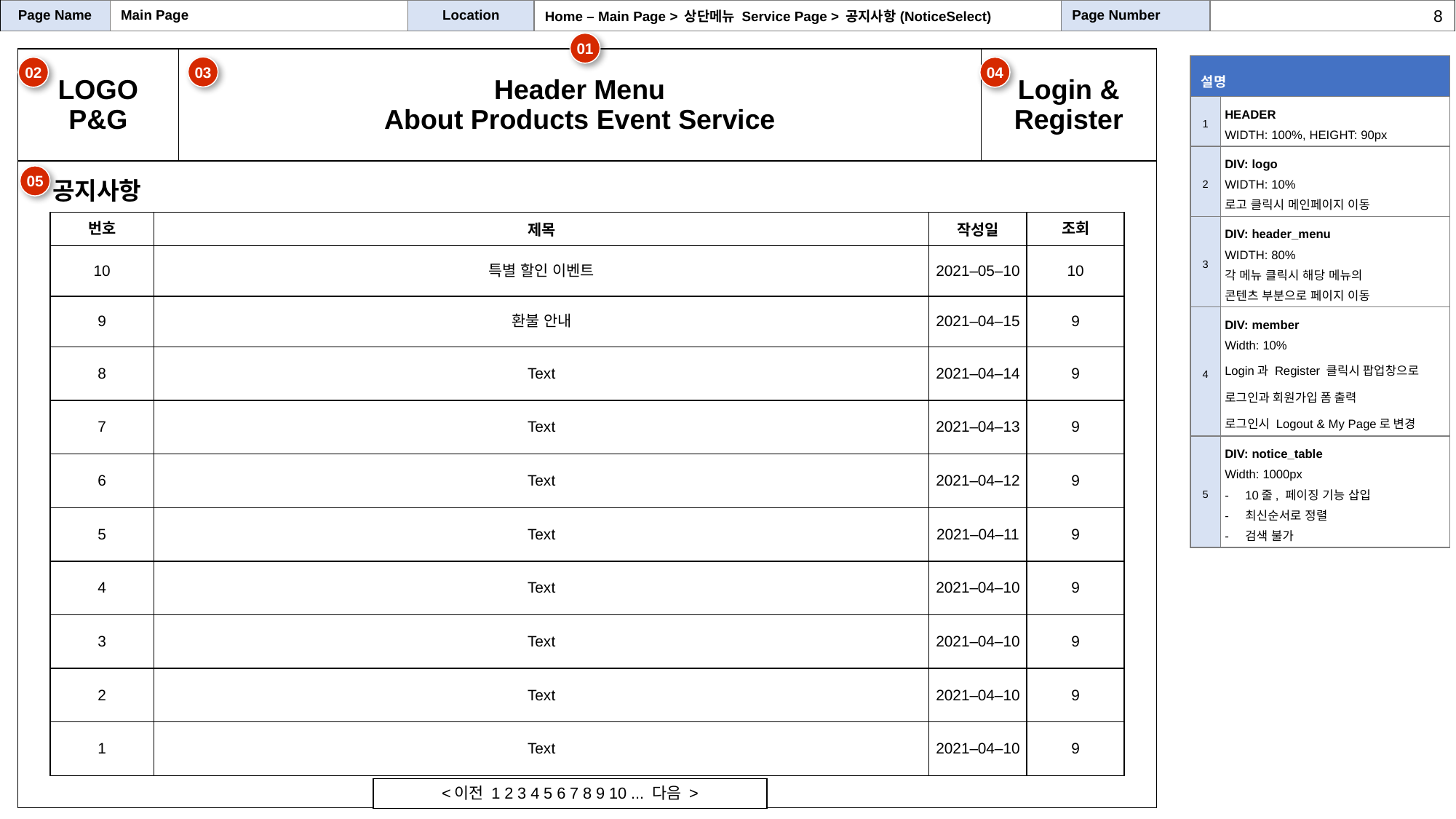

| Page Name | Main Page | Location | Home – Main Page > 상단메뉴 Service Page > 공지사항(NoticeSelect) | Page Number |  |
| --- | --- | --- | --- | --- | --- |
8
01
| LOGO P&G | Header Menu About Products Event Service | Login & Register |
| --- | --- | --- |
|  |  |  |
| 설명 |  |
| --- | --- |
| 1 | HEADER WIDTH: 100%, HEIGHT: 90px |
| 2 | DIV: logo WIDTH: 10% 로고 클릭시 메인페이지 이동 |
| 3 | DIV: header\_menu WIDTH: 80% 각 메뉴 클릭시 해당 메뉴의 콘텐츠 부분으로 페이지 이동 |
| 4 | DIV: member Width: 10% Login과 Register 클릭시 팝업창으로 로그인과 회원가입 폼 출력 로그인시 Logout & My Page로 변경 |
| 5 | DIV: notice\_table Width: 1000px 10줄, 페이징 기능 삽입 최신순서로 정렬 검색 불가 |
03
04
02

05
공지사항

| 번호 | 제목 | 작성일 | 조회 |
| --- | --- | --- | --- |
| 10 | 특별 할인 이벤트 | 2021–05–10 | 10 |
| 9 | 환불 안내 | 2021–04–15 | 9 |
| 8 | Text | 2021–04–14 | 9 |
| 7 | Text | 2021–04–13 | 9 |
| 6 | Text | 2021–04–12 | 9 |
| 5 | Text | 2021–04–11 | 9 |
| 4 | Text | 2021–04–10 | 9 |
| 3 | Text | 2021–04–10 | 9 |
| 2 | Text | 2021–04–10 | 9 |
| 1 | Text | 2021–04–10 | 9 |
| <이전 1 2 3 4 5 6 7 8 9 10 ... 다음 > |
| --- |